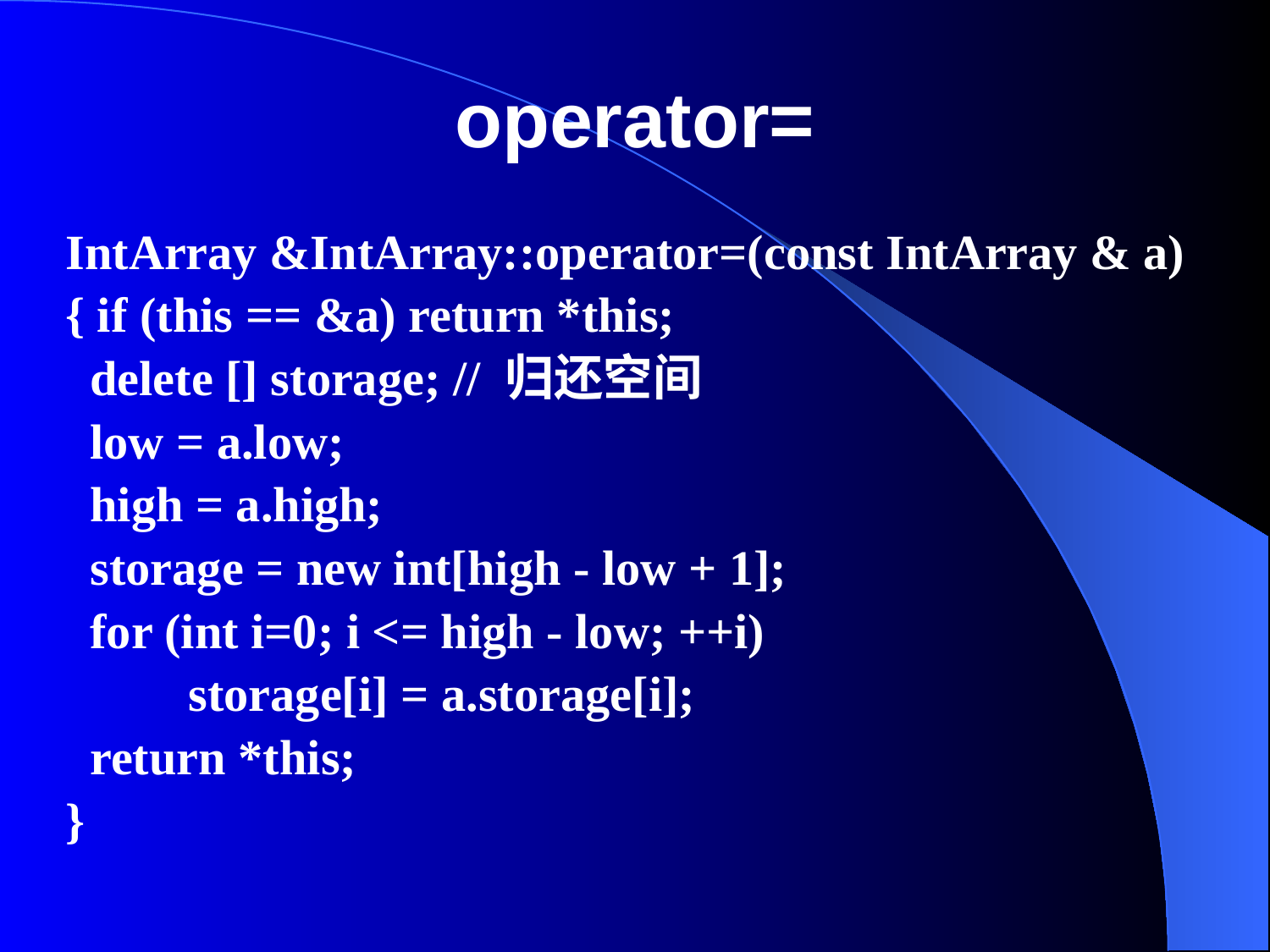

# operator=
IntArray &IntArray::operator=(const IntArray & a)
{ if (this == &a) return *this;
  delete [] storage; // 归还空间
  low = a.low;
  high = a.high;
  storage = new int[high - low + 1];
  for (int i=0; i <= high - low; ++i)
          storage[i] = a.storage[i];
  return *this;
}